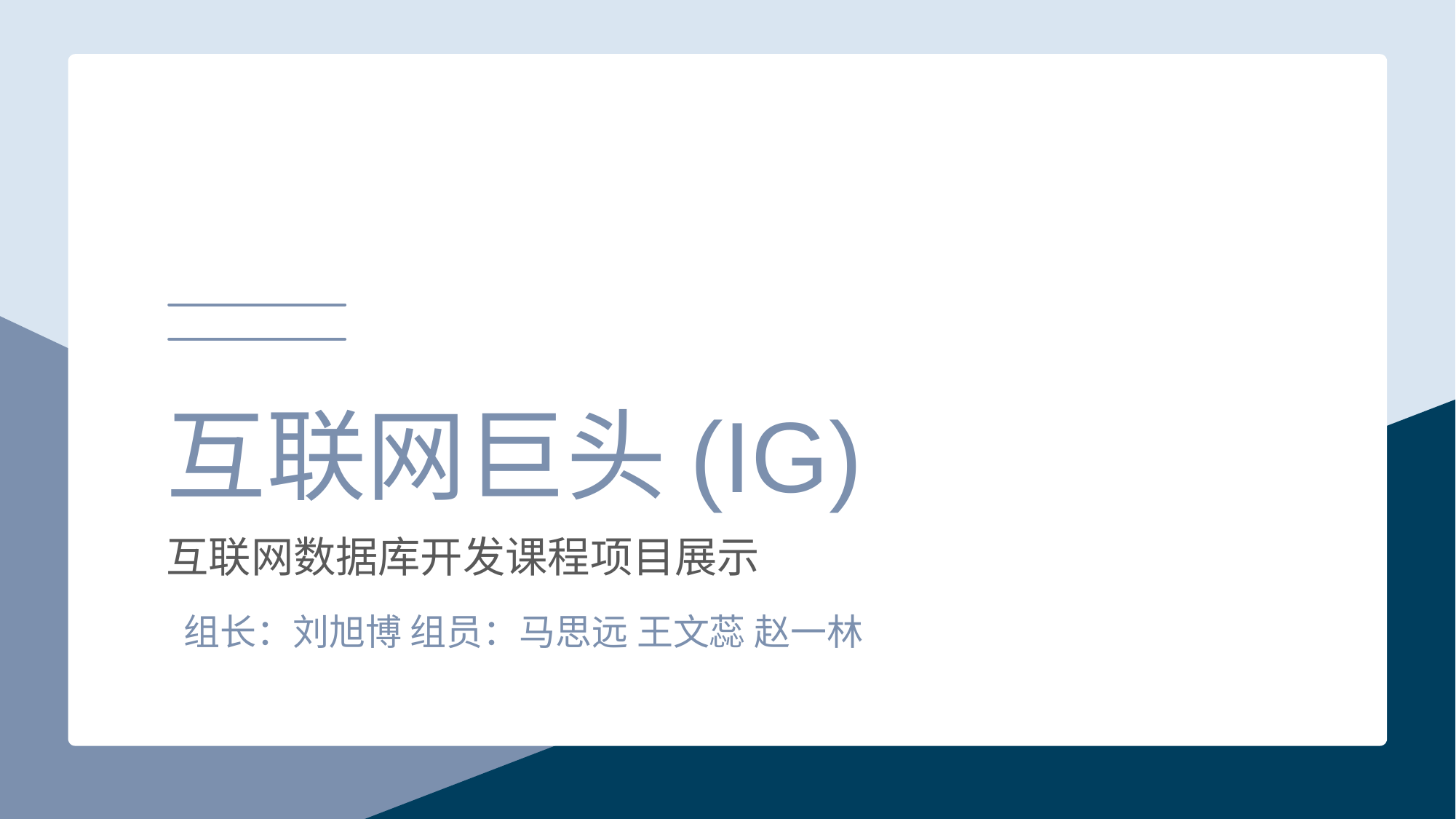

互联网巨头(IG)
互联网数据库开发课程项目展示
组长：刘旭博 组员：马思远 王文蕊 赵一林